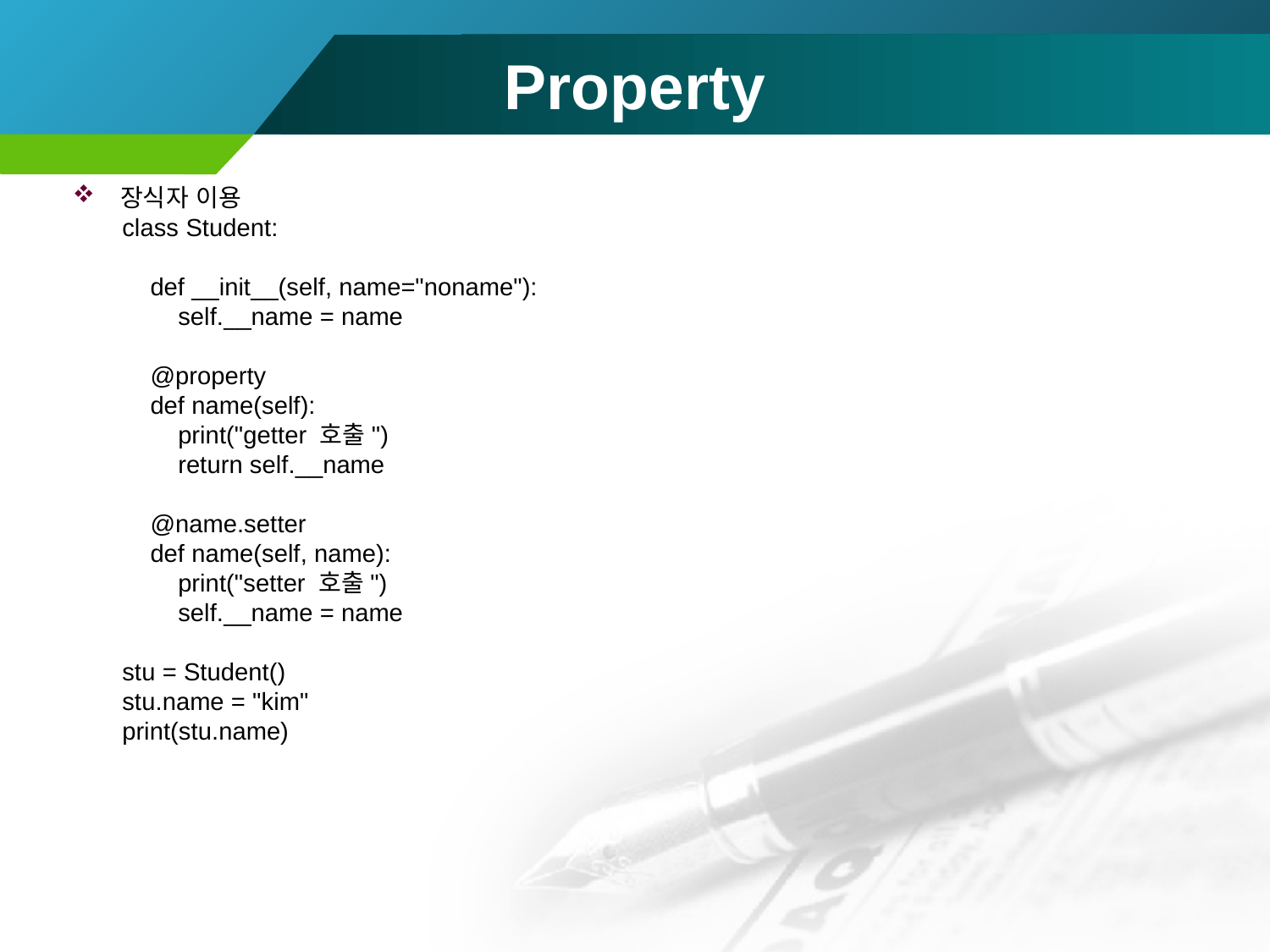

# Property
장식자 이용
﻿class Student:

    def __init__(self, name="noname"):
        self.__name = name

    @property
    def name(self):
        print("getter 호출")
        return self.__name

    @name.setter
    def name(self, name):
        print("setter 호출")
        self.__name = name

stu = Student()
stu.name = "kim"
print(stu.name)